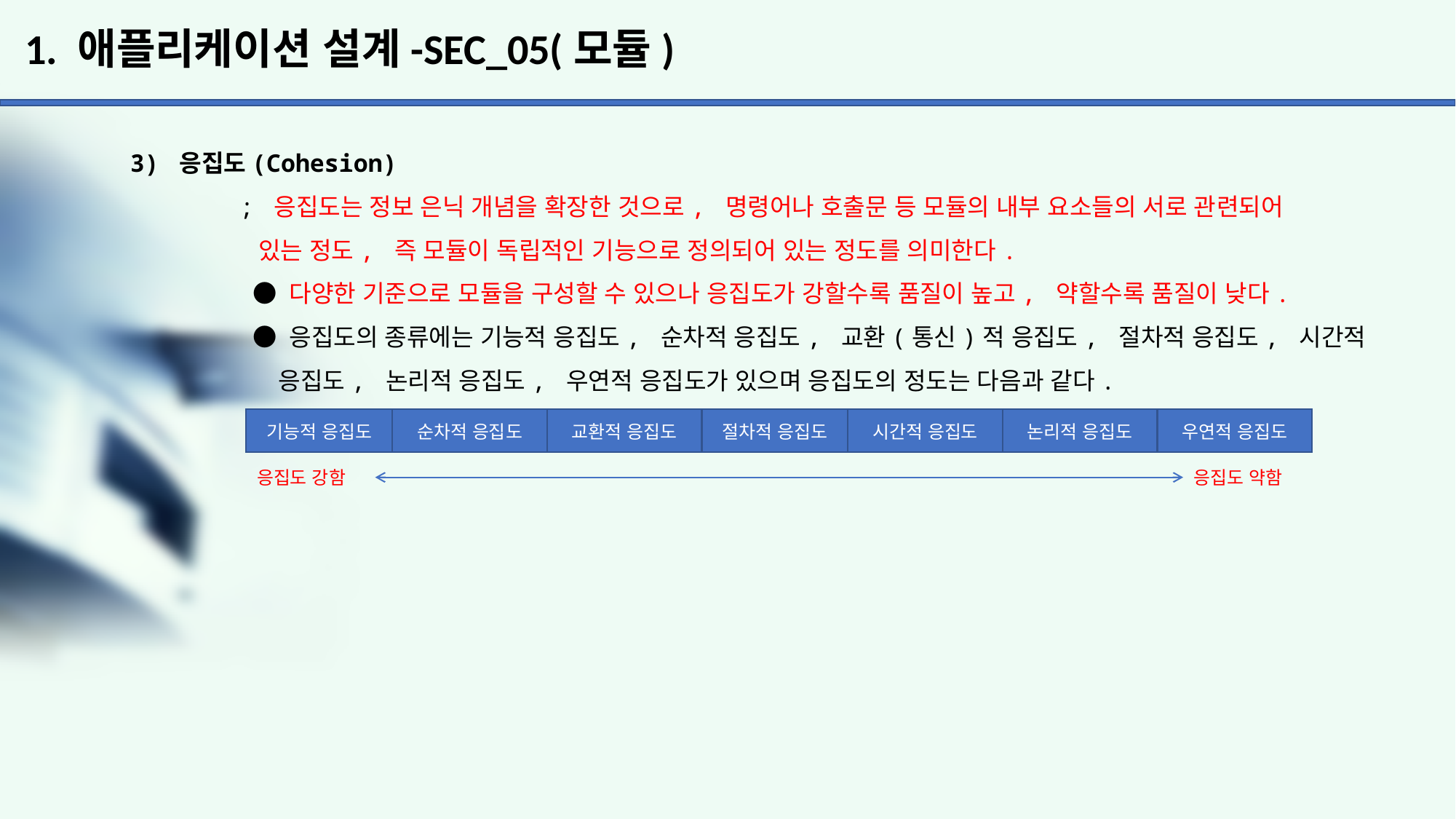

# 1. 애플리케이션 설계-SEC_05(모듈)
3) 응집도(Cohesion)
	; 응집도는 정보 은닉 개념을 확장한 것으로, 명령어나 호출문 등 모듈의 내부 요소들의 서로 관련되어
	  있는 정도, 즉 모듈이 독립적인 기능으로 정의되어 있는 정도를 의미한다.
	  ● 다양한 기준으로 모듈을 구성할 수 있으나 응집도가 강할수록 품질이 높고, 약할수록 품질이 낮다.
	  ● 응집도의 종류에는 기능적 응집도, 순차적 응집도, 교환(통신)적 응집도, 절차적 응집도, 시간적
	     응집도, 논리적 응집도, 우연적 응집도가 있으며 응집도의 정도는 다음과 같다.
기능적 응집도
순차적 응집도
교환적 응집도
절차적 응집도
시간적 응집도
논리적 응집도
우연적 응집도
응집도 강함
응집도 약함